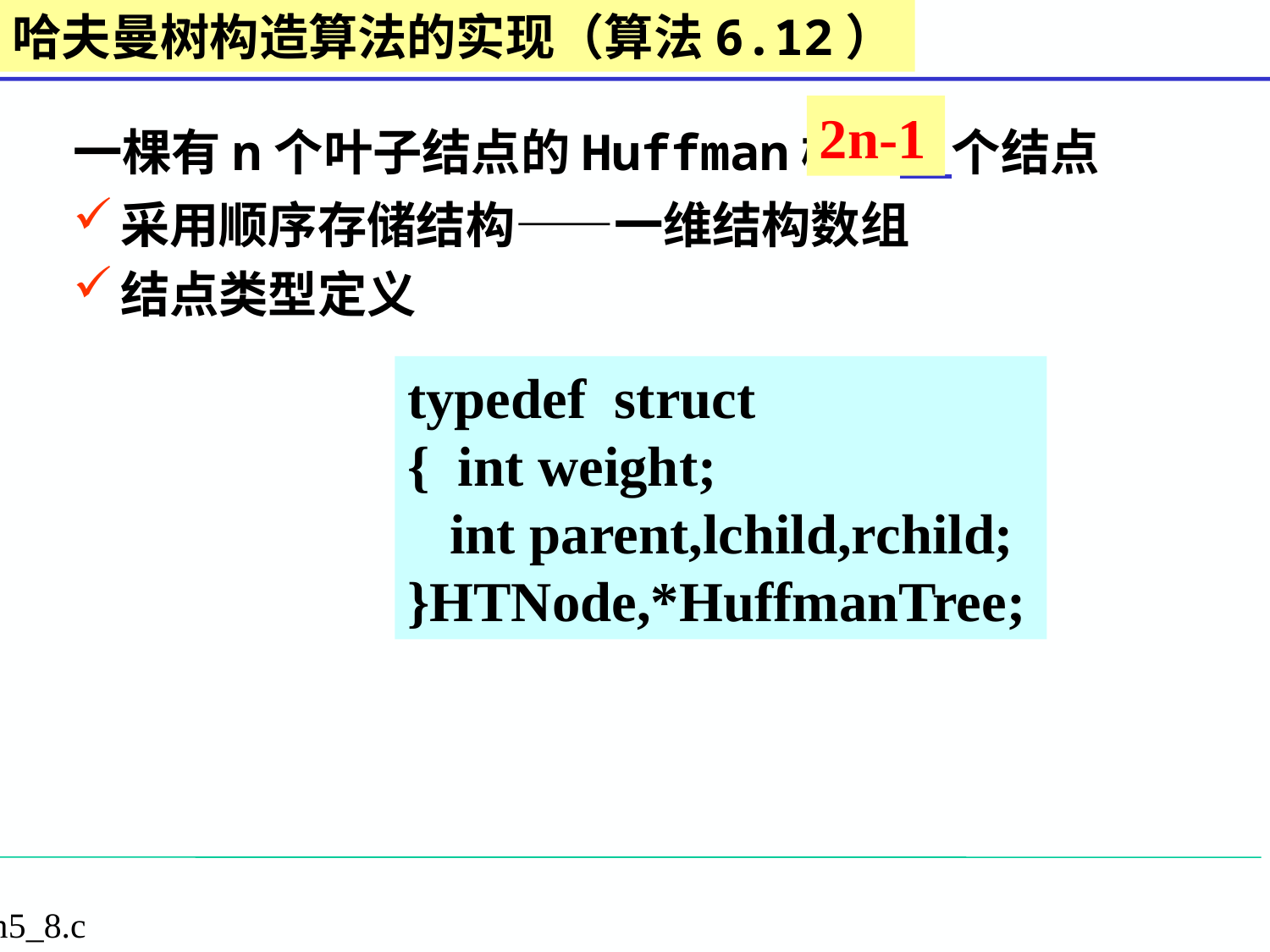

哈夫曼树构造算法的实现（算法6.12）
2n-1
一棵有n个叶子结点的Huffman树有    个结点
采用顺序存储结构——一维结构数组
结点类型定义
typedef  struct
{  int weight;
   int parent,lchild,rchild;
}HTNode,*HuffmanTree;

Ch5_8.c